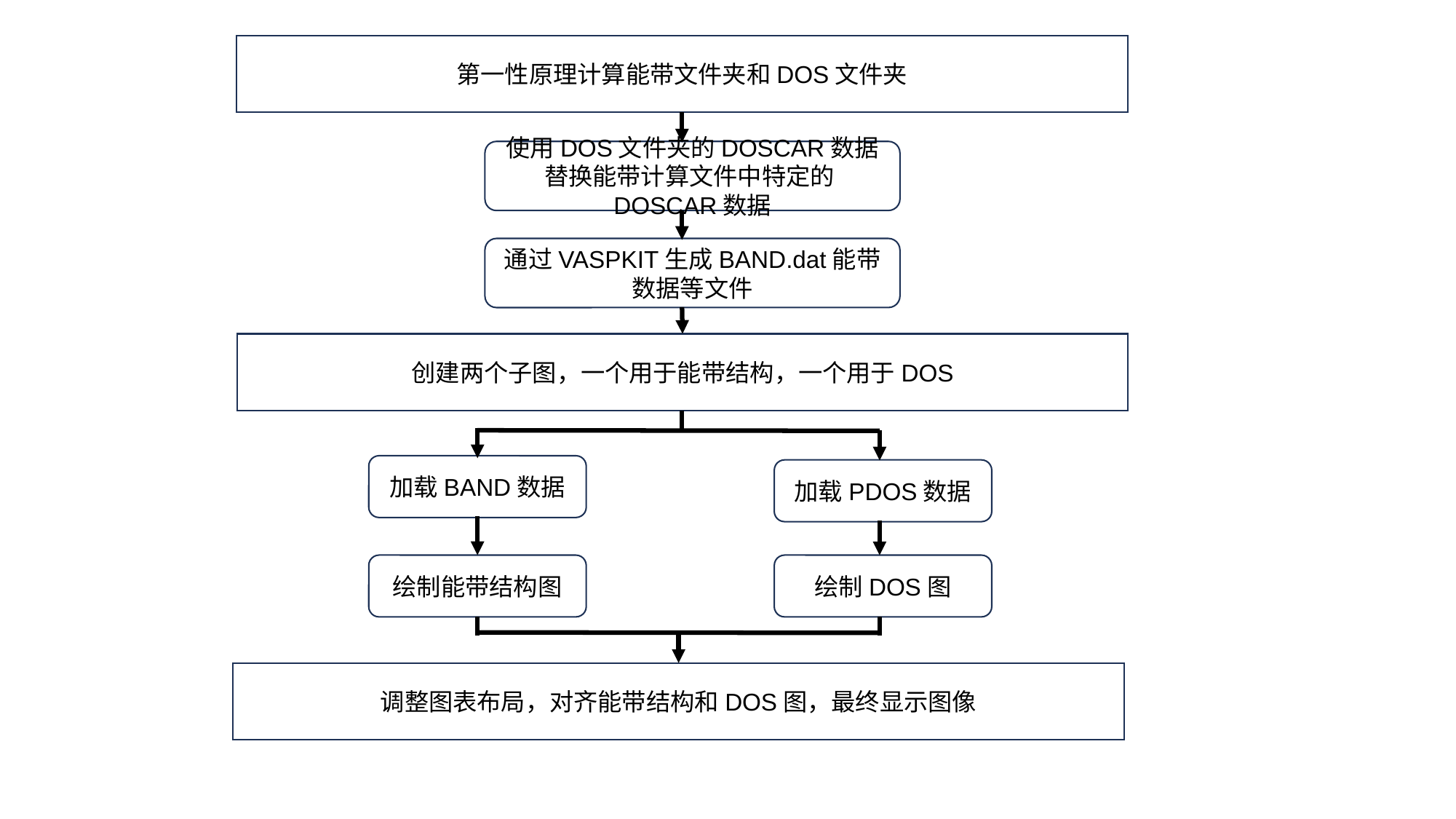

第一性原理计算能带文件夹和DOS文件夹
使用DOS文件夹的DOSCAR数据替换能带计算文件中特定的DOSCAR数据
通过VASPKIT生成BAND.dat能带数据等文件
创建两个子图，一个用于能带结构，一个用于DOS
加载BAND数据
加载PDOS数据
绘制能带结构图
绘制DOS图
调整图表布局，对齐能带结构和DOS图，最终显示图像